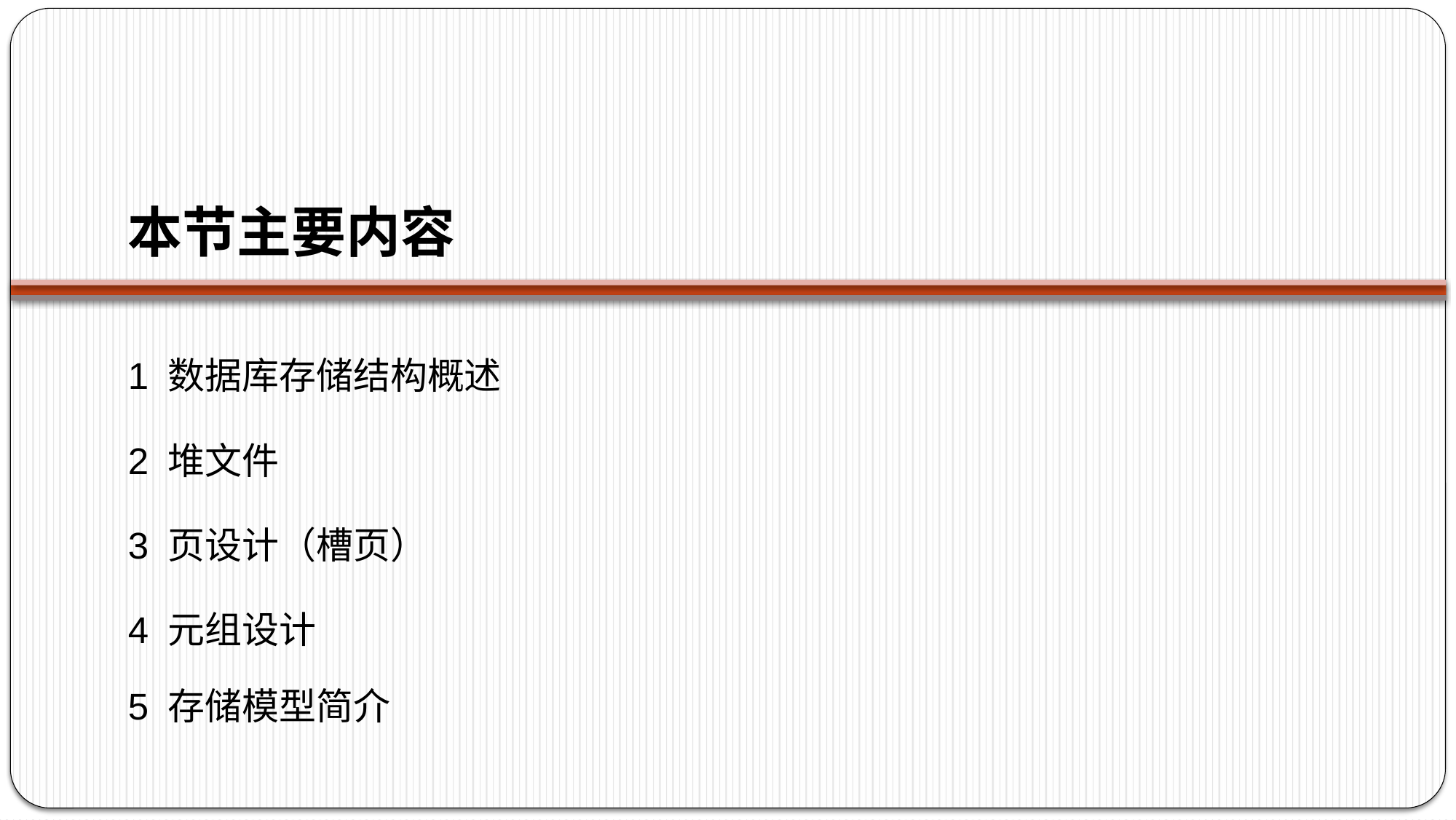

# 本节主要内容
1 数据库存储结构概述
2 堆文件
3 页设计（槽页）
4 元组设计
5 存储模型简介